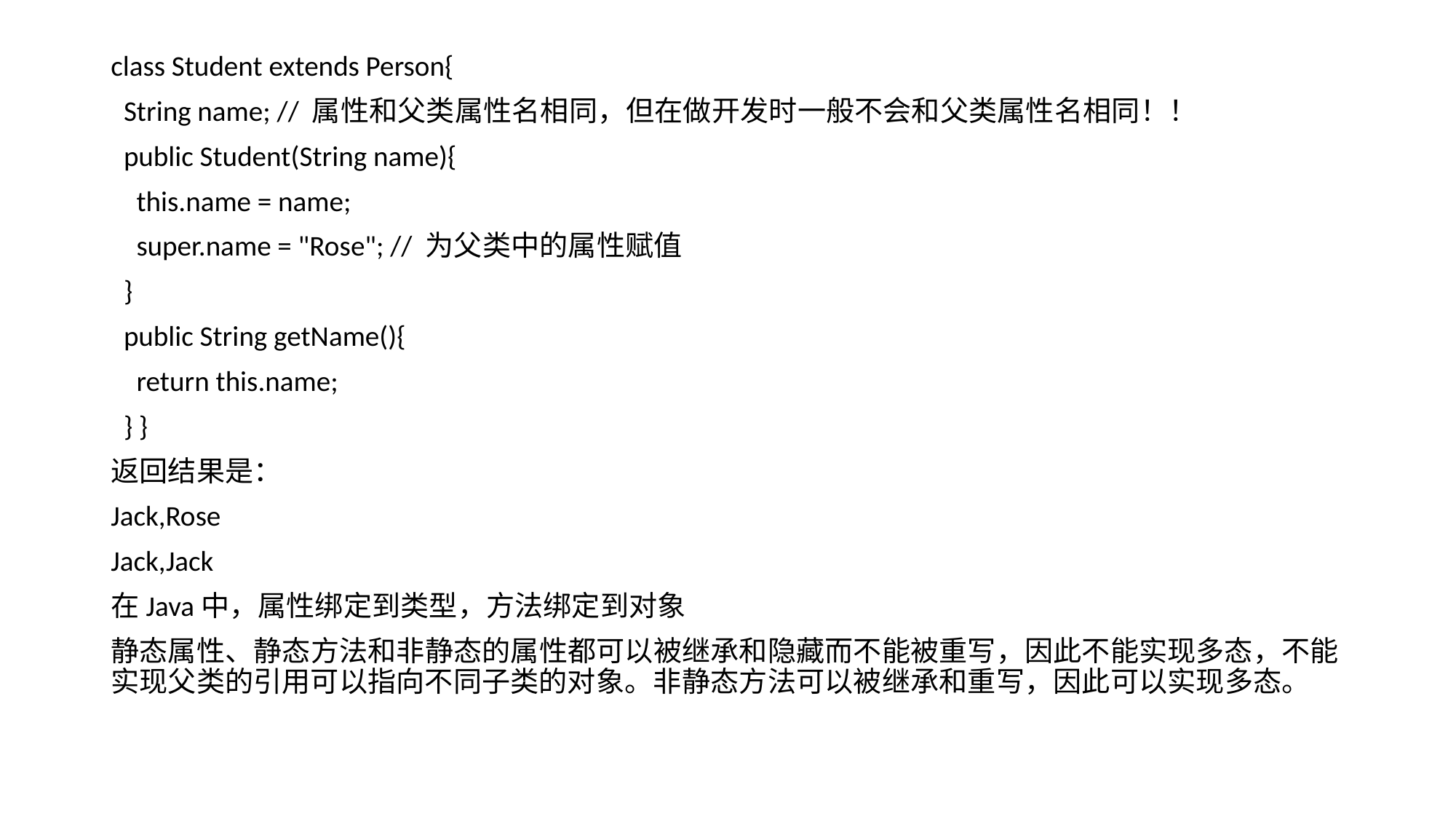

class Student extends Person{
  String name; // 属性和父类属性名相同，但在做开发时一般不会和父类属性名相同！！
  public Student(String name){
    this.name = name;
    super.name = "Rose"; // 为父类中的属性赋值
  }
  public String getName(){
    return this.name;
  } }
返回结果是：
Jack,Rose
Jack,Jack
在Java中，属性绑定到类型，方法绑定到对象
静态属性、静态方法和非静态的属性都可以被继承和隐藏而不能被重写，因此不能实现多态，不能实现父类的引用可以指向不同子类的对象。非静态方法可以被继承和重写，因此可以实现多态。